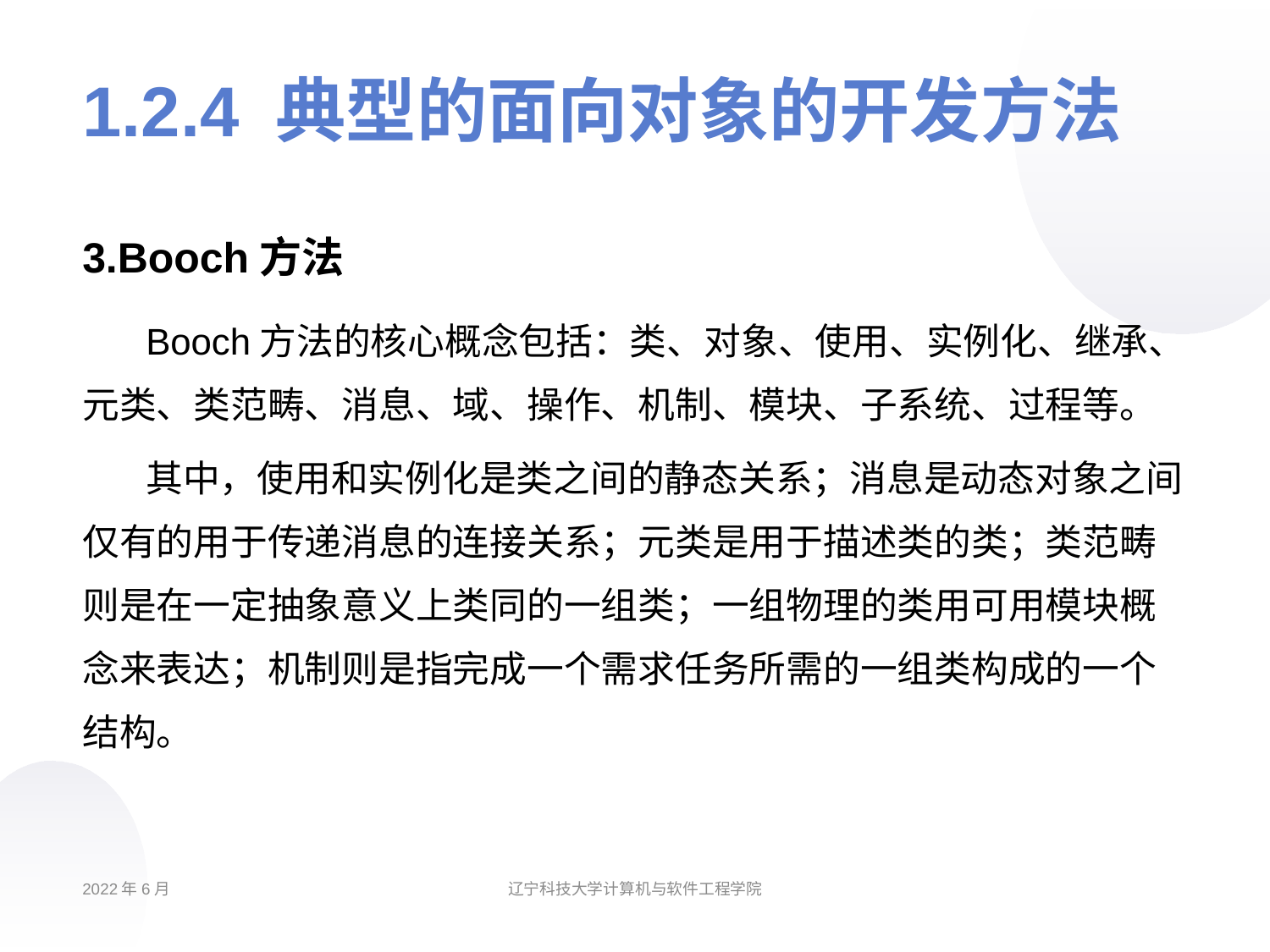

# 1.2.4 典型的面向对象的开发方法
3.Booch方法
Booch方法的核心概念包括：类、对象、使用、实例化、继承、元类、类范畴、消息、域、操作、机制、模块、子系统、过程等。
其中，使用和实例化是类之间的静态关系；消息是动态对象之间仅有的用于传递消息的连接关系；元类是用于描述类的类；类范畴则是在一定抽象意义上类同的一组类；一组物理的类用可用模块概念来表达；机制则是指完成一个需求任务所需的一组类构成的一个结构。

2022年6月
辽宁科技大学计算机与软件工程学院
139